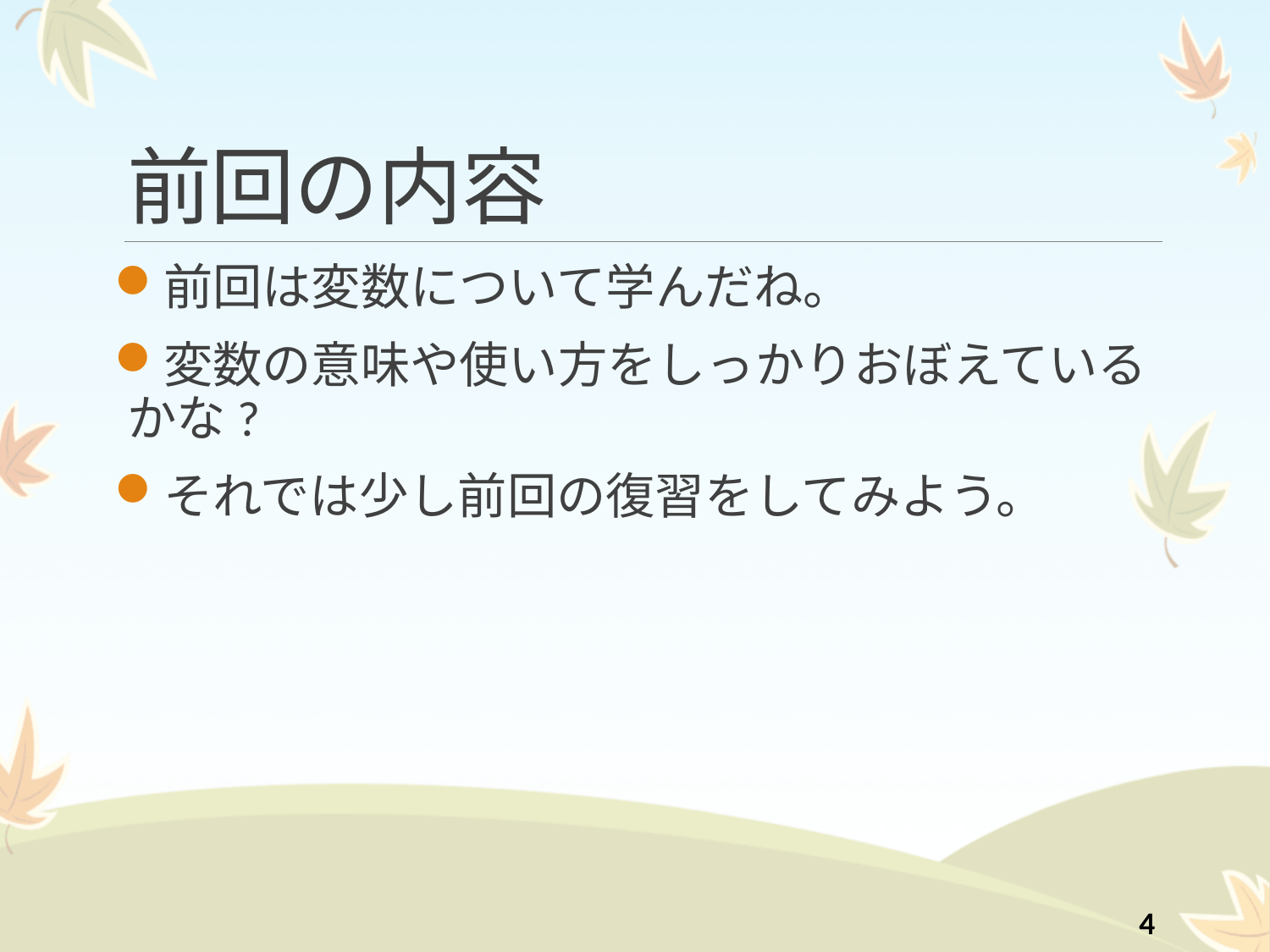

# 前回の内容
前回は変数について学んだね。
変数の意味や使い方をしっかりおぼえているかな?
それでは少し前回の復習をしてみよう。
4